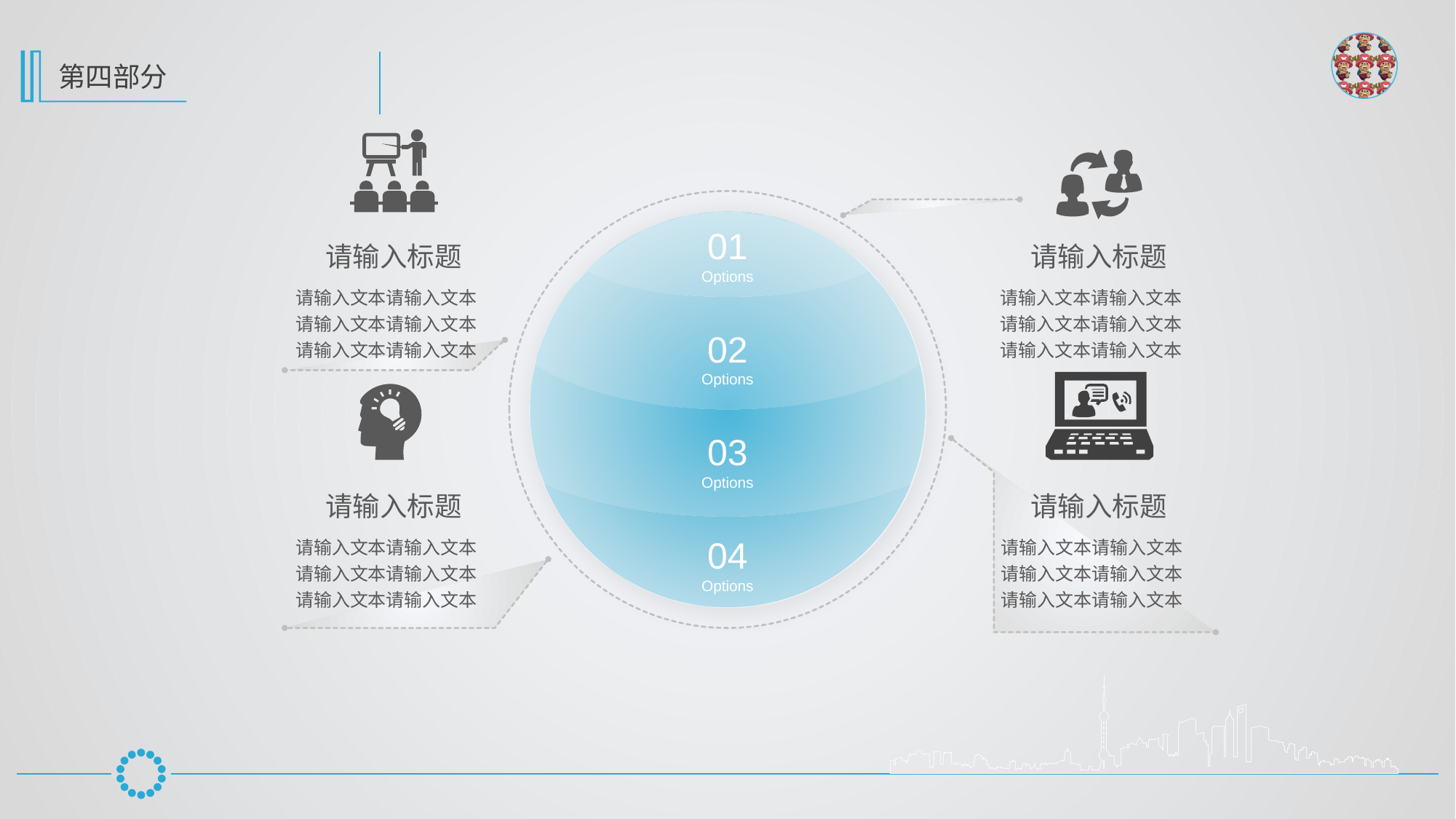

01
Options
请输入标题
请输入标题
请输入文本请输入文本请输入文本请输入文本
请输入文本请输入文本
请输入文本请输入文本请输入文本请输入文本
请输入文本请输入文本
02
Options

03
Options

请输入标题
请输入标题
请输入文本请输入文本请输入文本请输入文本
请输入文本请输入文本
请输入文本请输入文本请输入文本请输入文本
请输入文本请输入文本
04
Options

20